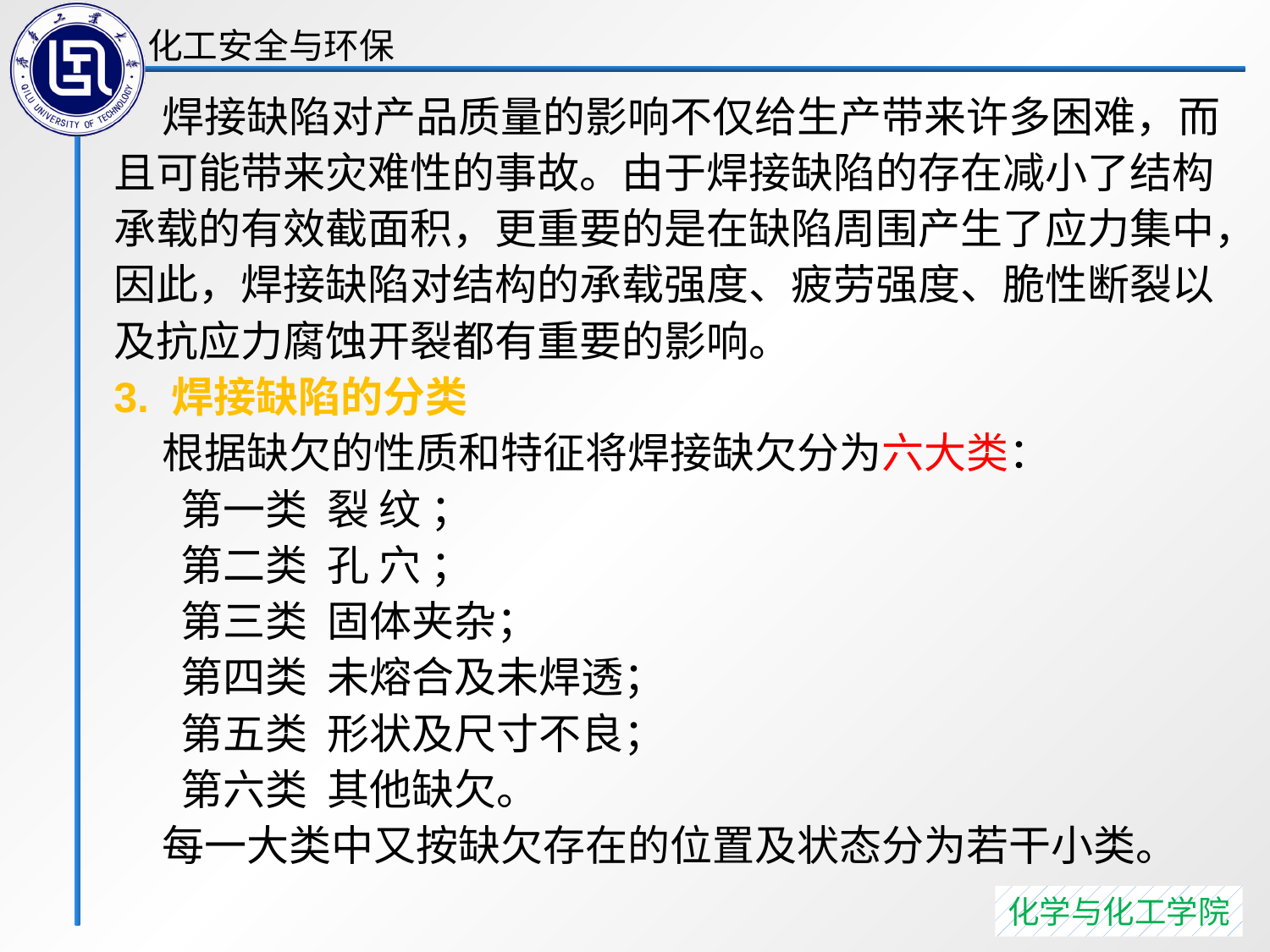

焊接缺陷对产品质量的影响不仅给生产带来许多困难，而且可能带来灾难性的事故。由于焊接缺陷的存在减小了结构承载的有效截面积，更重要的是在缺陷周围产生了应力集中，因此，焊接缺陷对结构的承载强度、疲劳强度、脆性断裂以及抗应力腐蚀开裂都有重要的影响。
3. 焊接缺陷的分类
    根据缺欠的性质和特征将焊接缺欠分为六大类：
      第一类  裂 纹 ；
      第二类  孔 穴 ；
      第三类  固体夹杂；
      第四类  未熔合及未焊透；
      第五类  形状及尺寸不良；
      第六类  其他缺欠。
    每一大类中又按缺欠存在的位置及状态分为若干小类。